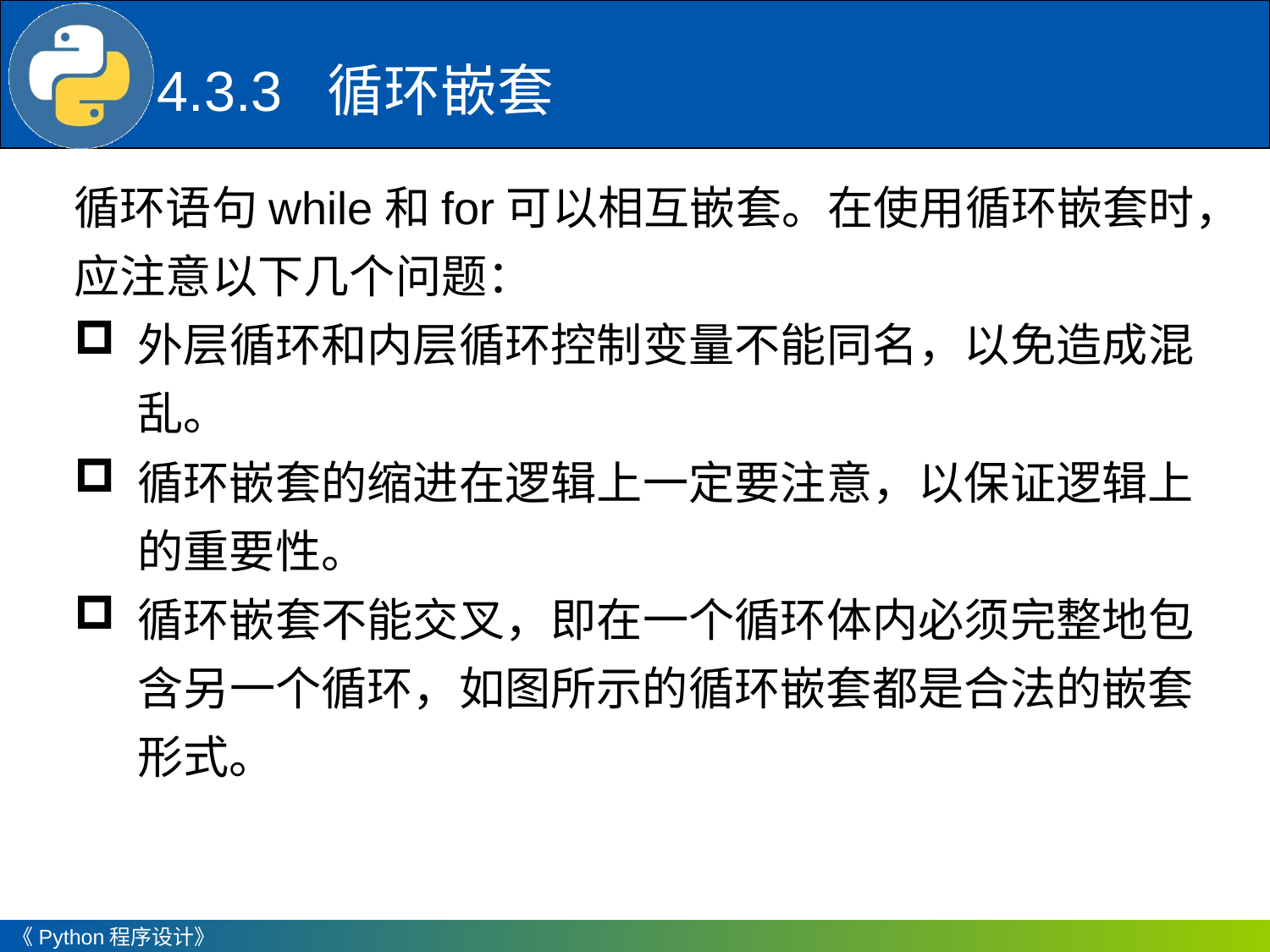

4.3.3  循环嵌套
循环语句while和for可以相互嵌套。在使用循环嵌套时，
应注意以下几个问题：
外层循环和内层循环控制变量不能同名，以免造成混乱。
循环嵌套的缩进在逻辑上一定要注意，以保证逻辑上的重要性。
循环嵌套不能交叉，即在一个循环体内必须完整地包含另一个循环，如图所示的循环嵌套都是合法的嵌套形式。